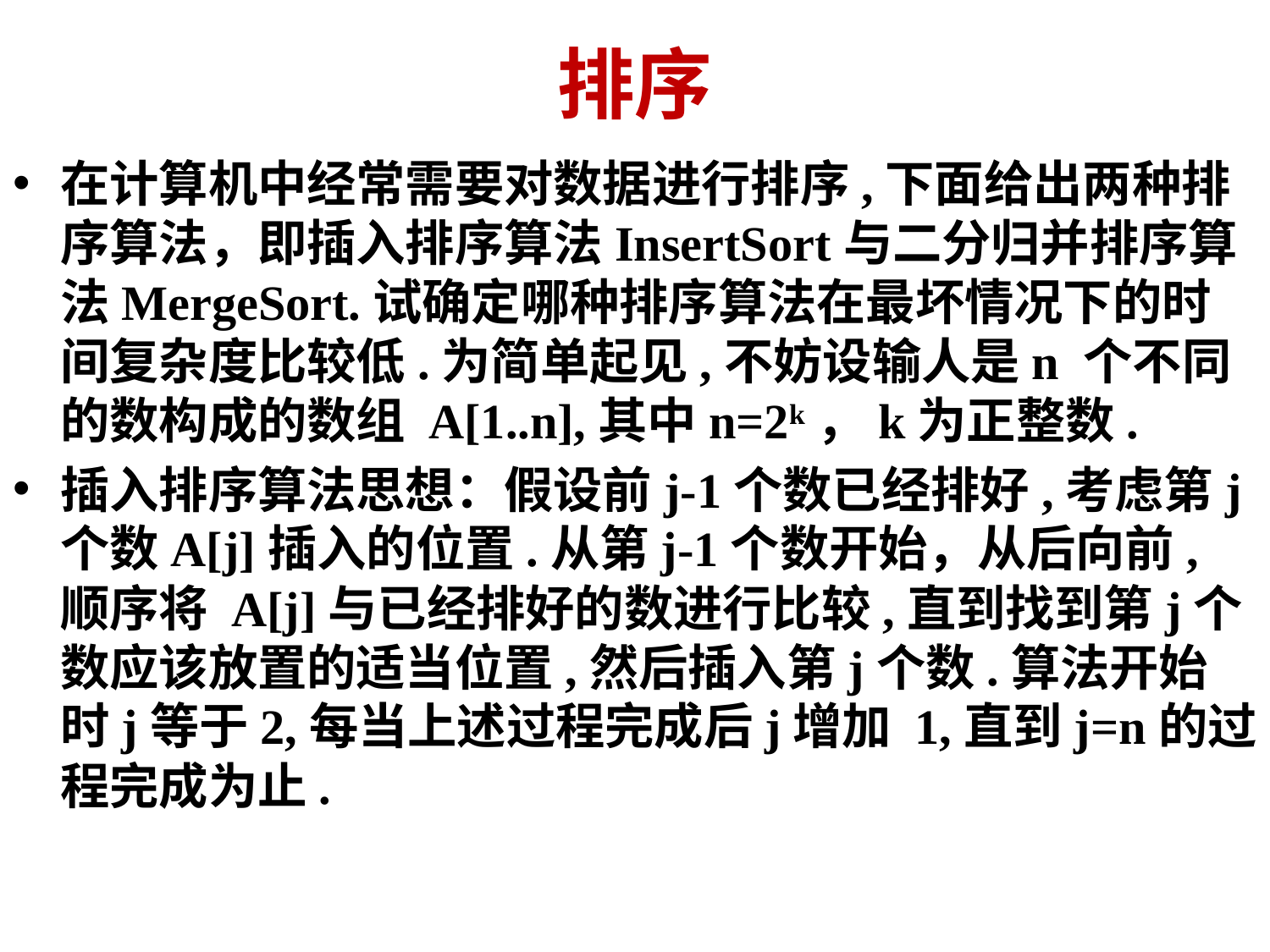

# 排序
在计算机中经常需要对数据进行排序,下面给出两种排序算法，即插入排序算法InsertSort与二分归并排序算法MergeSort.试确定哪种排序算法在最坏情况下的时间复杂度比较低.为简单起见,不妨设输人是n 个不同的数构成的数组 A[1..n],其中n=2k，k为正整数.
插入排序算法思想：假设前j-1个数已经排好,考虑第j个数A[j]插入的位置.从第j-1个数开始，从后向前,顺序将 A[j]与已经排好的数进行比较,直到找到第j个数应该放置的适当位置,然后插入第j个数.算法开始时j等于2,每当上述过程完成后j增加 1,直到j=n的过程完成为止.